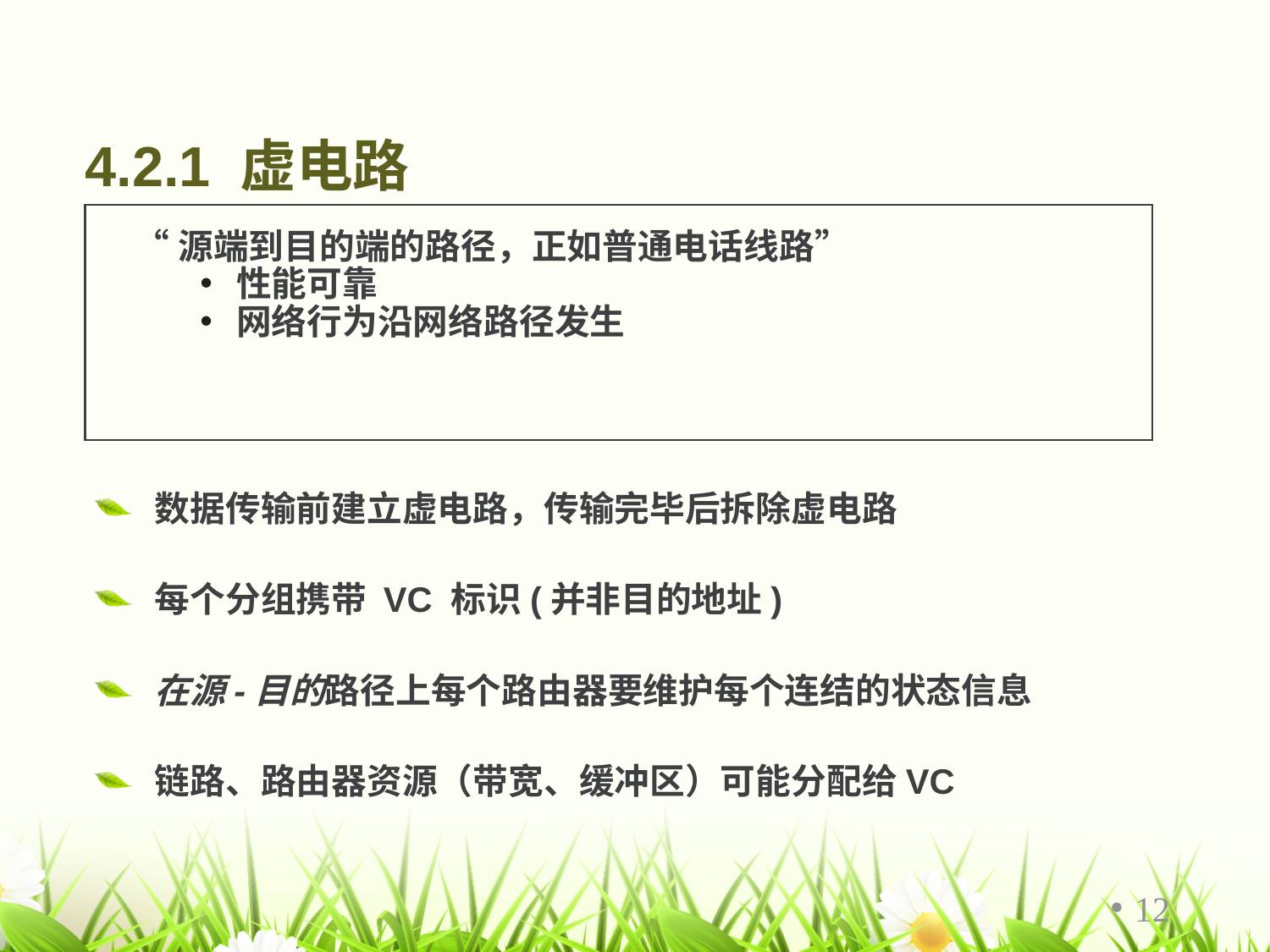

# 4.2.1 虚电路

“源端到目的端的路径，正如普通电话线路”
性能可靠
网络行为沿网络路径发生

数据传输前建立虚电路，传输完毕后拆除虚电路
每个分组携带 VC 标识(并非目的地址)
在源-目的路径上每个路由器要维护每个连结的状态信息
链路、路由器资源（带宽、缓冲区）可能分配给VC

12